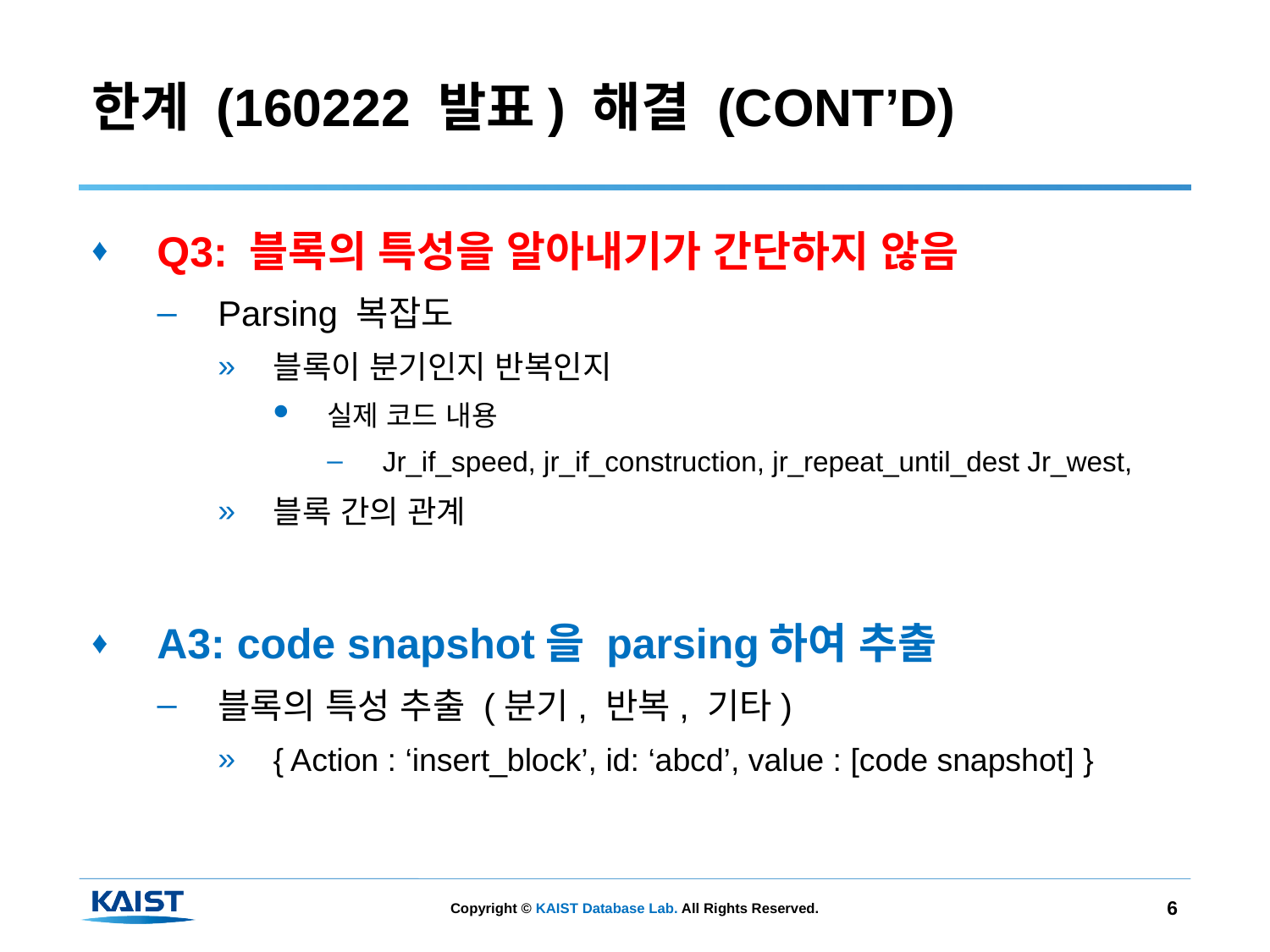

# 한계 (160222 발표) 해결 (cont’d)
Q3: 블록의 특성을 알아내기가 간단하지 않음
Parsing 복잡도
블록이 분기인지 반복인지
실제 코드 내용
Jr_if_speed, jr_if_construction, jr_repeat_until_dest Jr_west,
블록 간의 관계

A3: code snapshot을 parsing하여 추출
블록의 특성 추출 (분기, 반복, 기타)
{ Action : ‘insert_block’, id: ‘abcd’, value : [code snapshot] }

6